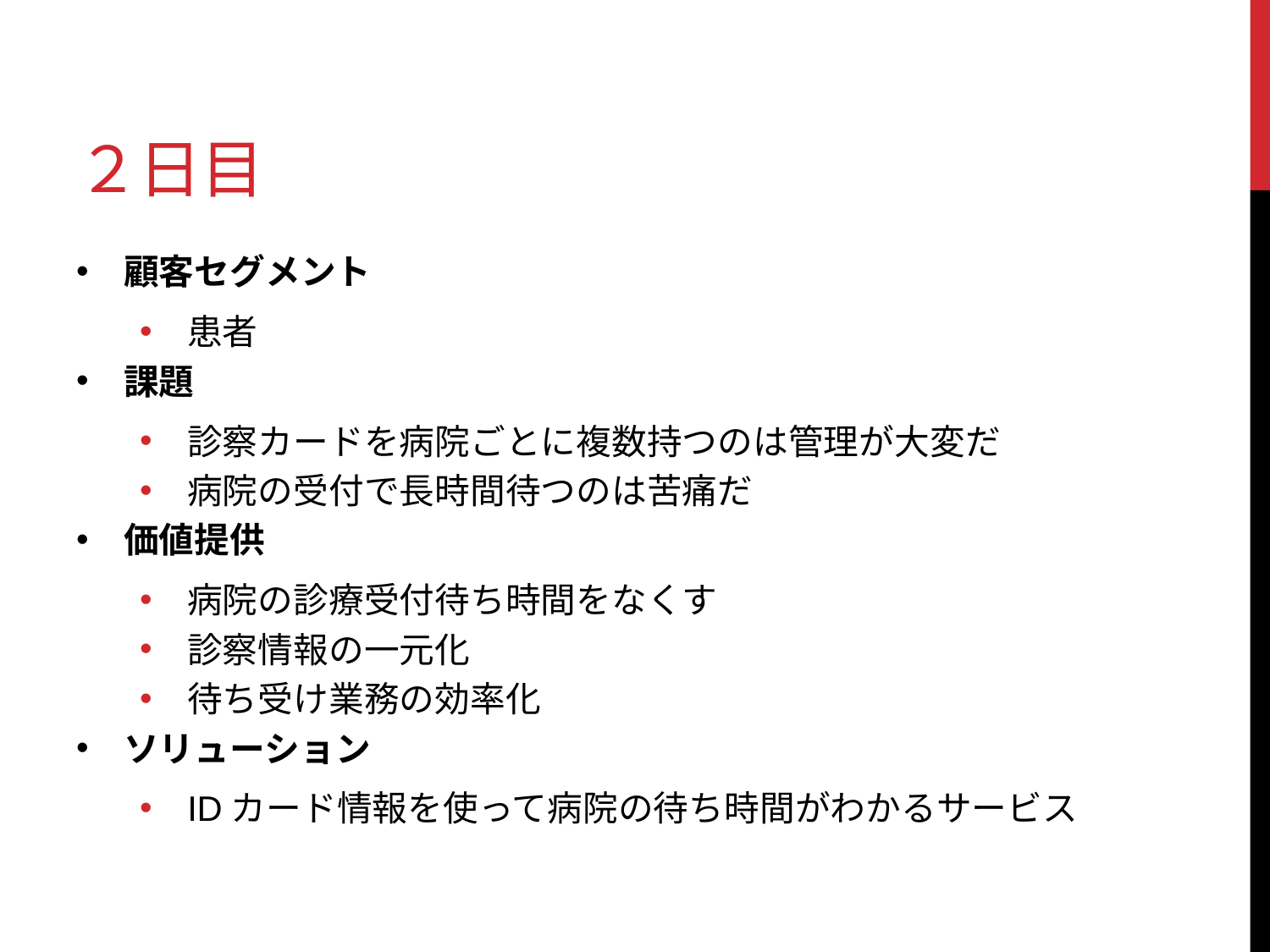

# ２日目
顧客セグメント
患者
課題
診察カードを病院ごとに複数持つのは管理が大変だ
病院の受付で長時間待つのは苦痛だ
価値提供
病院の診療受付待ち時間をなくす
診察情報の一元化
待ち受け業務の効率化
ソリューション
IDカード情報を使って病院の待ち時間がわかるサービス